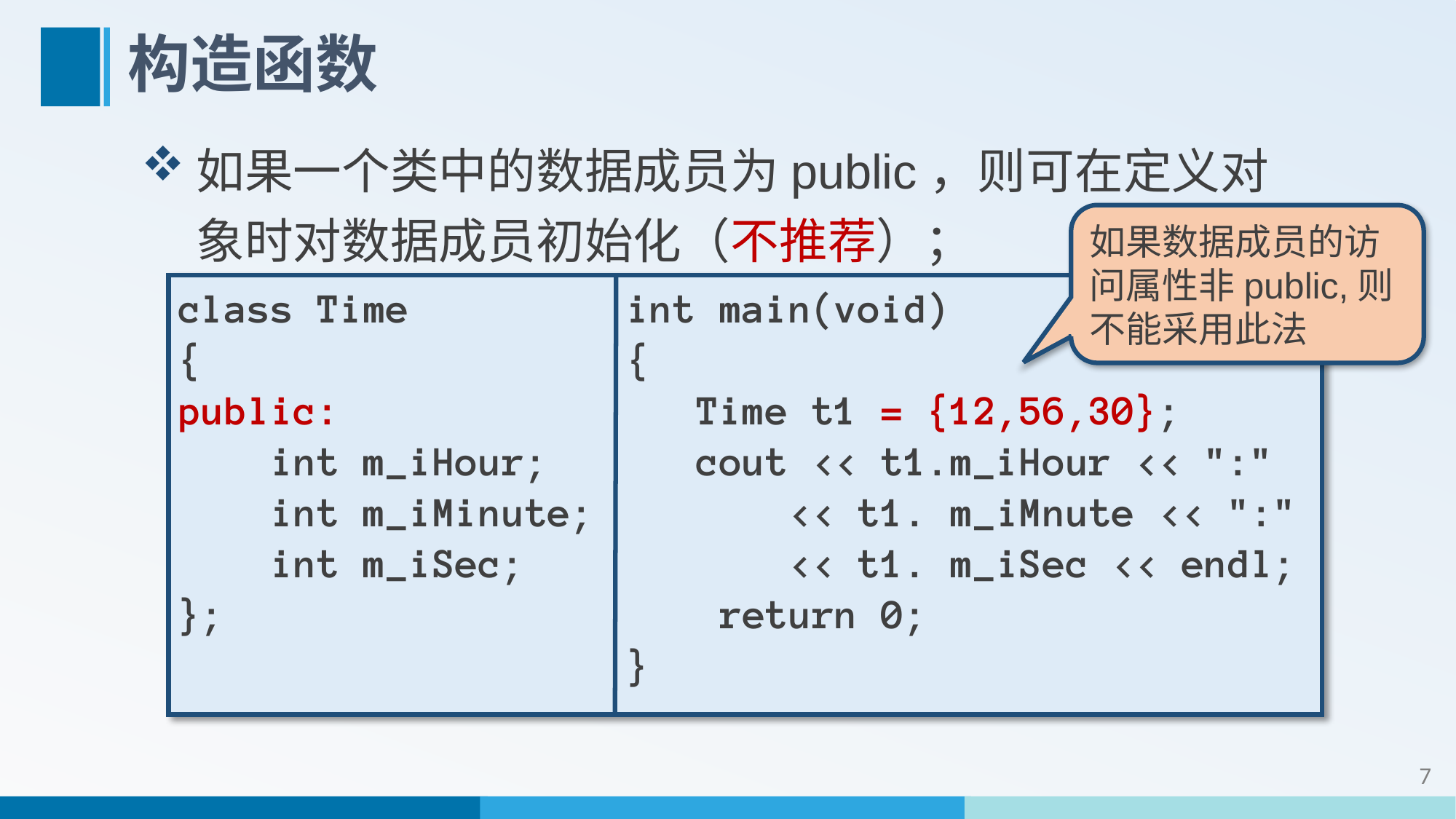

# 构造函数
如果一个类中的数据成员为public，则可在定义对象时对数据成员初始化（不推荐）；
如果数据成员的访问属性非public,则不能采用此法

class Time
{
public:
    int m_iHour;
    int m_iMinute;
    int m_iSec;
};
int main(void)
{
   Time t1 = {12,56,30};
   cout << t1.m_iHour << ":"
       << t1. m_iMnute << ":"
       << t1. m_iSec << endl;
    return 0;
}